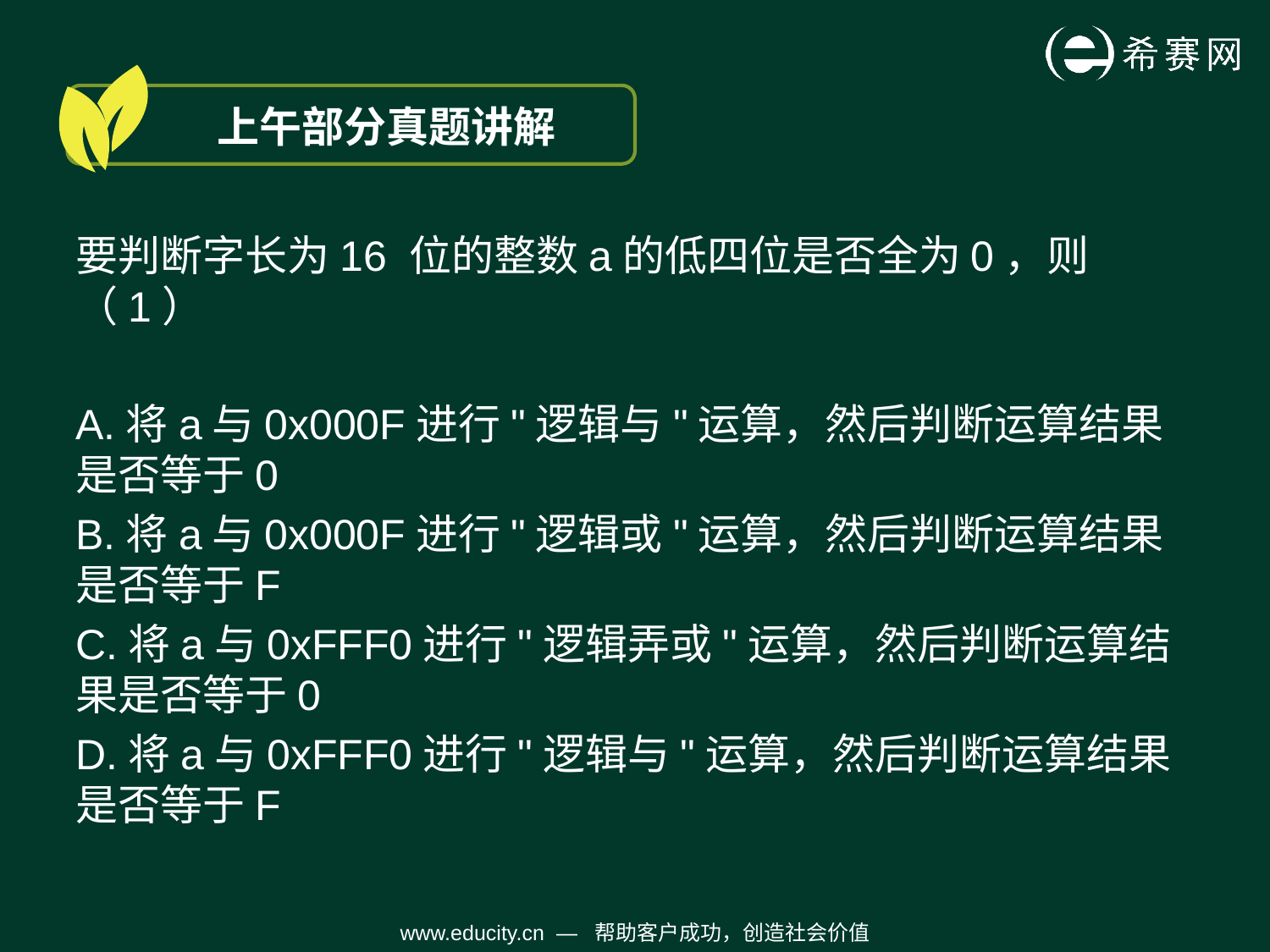

上午部分真题讲解
要判断字长为16 位的整数a的低四位是否全为0，则（1）

A.将a与0x000F进行"逻辑与"运算，然后判断运算结果是否等于0
B.将a与0x000F进行"逻辑或"运算，然后判断运算结果是否等于F
C.将a与0xFFF0进行"逻辑弄或"运算，然后判断运算结果是否等于0
D.将a与0xFFF0进行"逻辑与"运算，然后判断运算结果是否等于F